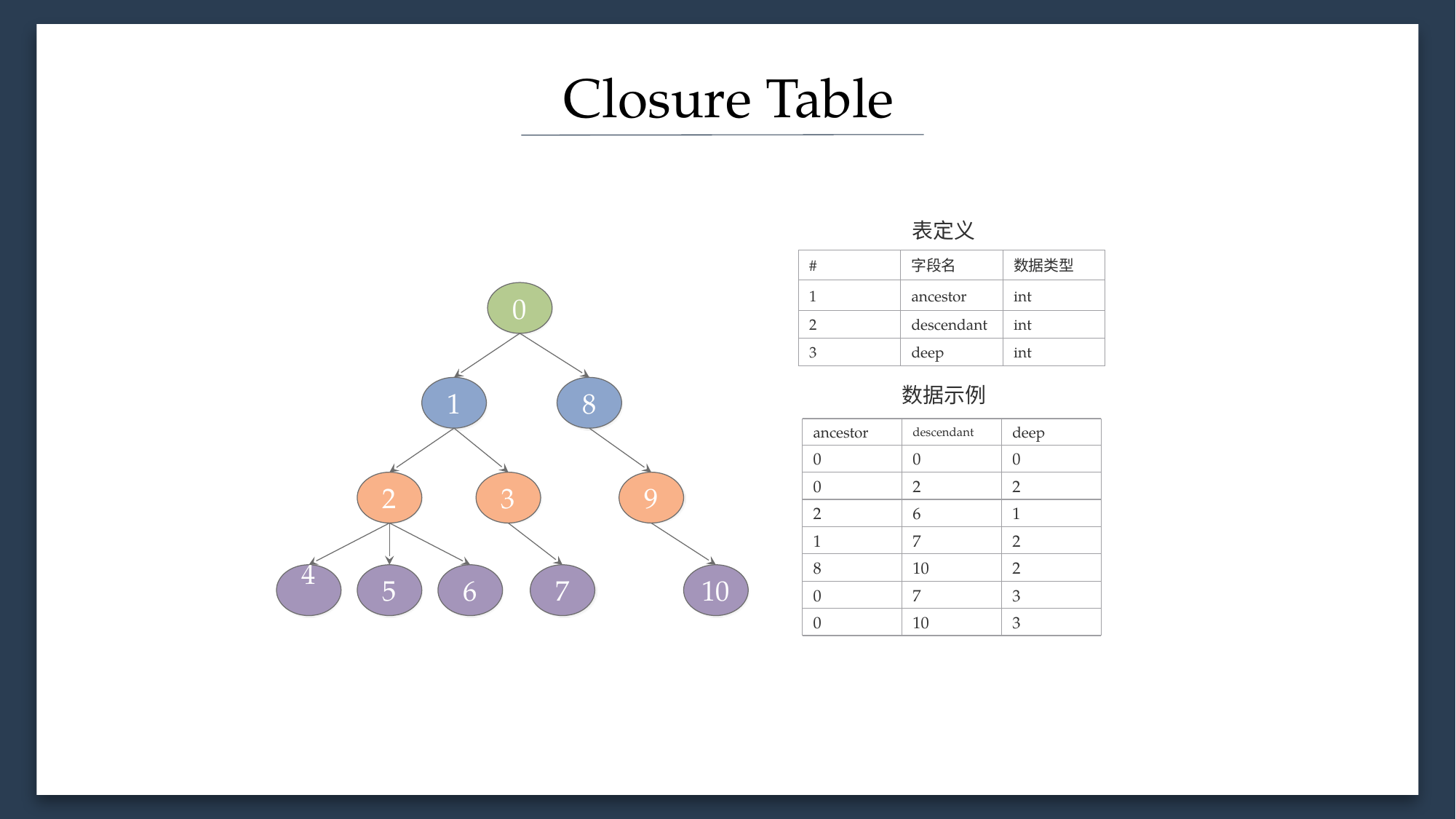

Closure Table
表定义
#
字段名
数据类型
1
ancestor
int
2
descendant
int
3
deep
int

0

1
8
数据示例
ancestor
descendant
deep
0
0
0
0
2
2
2
6
1
1
7
2
8
10
2
0
7
3
0
10
3

2
3
9

4
5
6
7
10